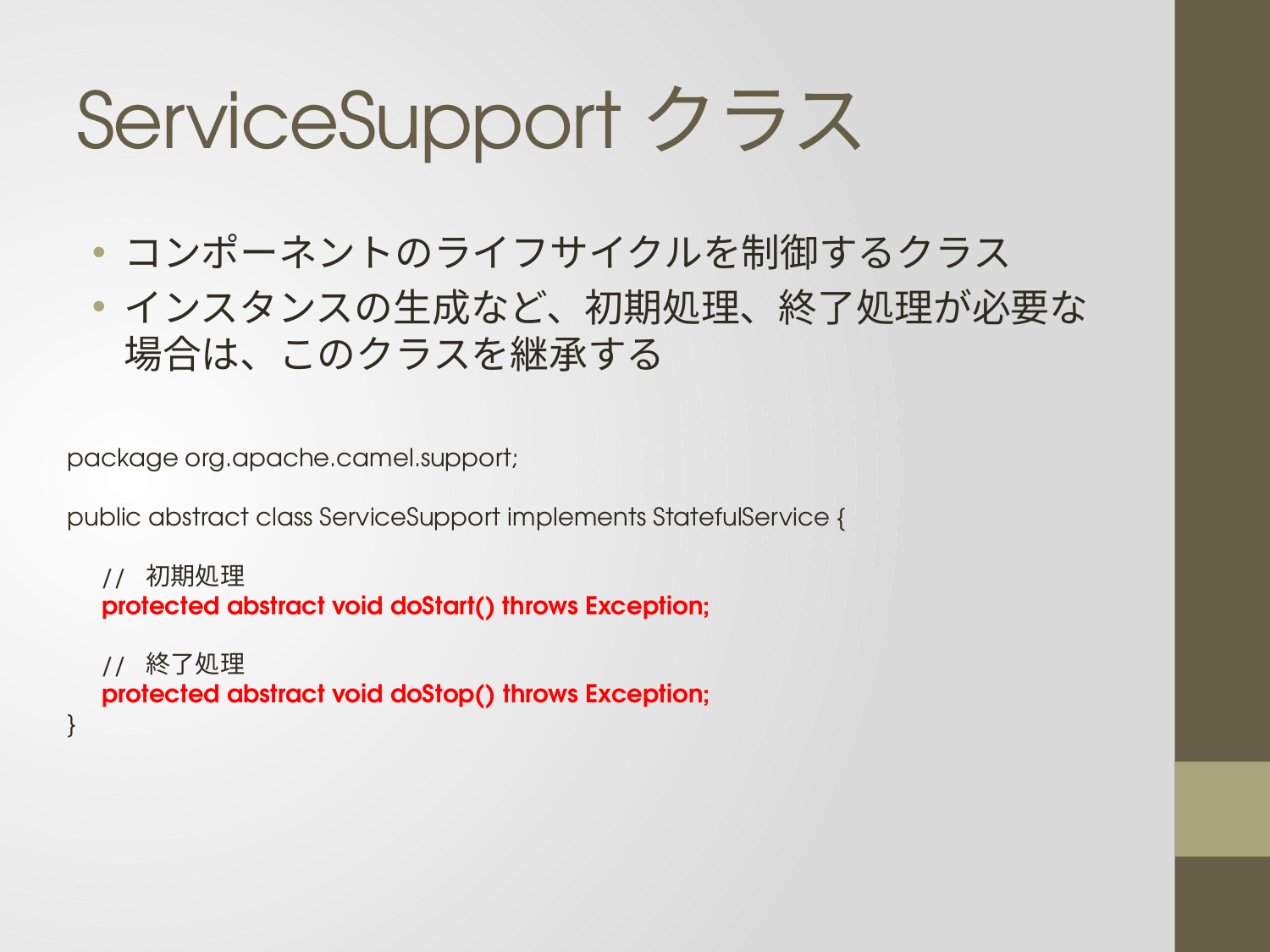

# ServiceSupportクラス
コンポーネントのライフサイクルを制御するクラス
インスタンスの生成など、初期処理、終了処理が必要な場合は、このクラスを継承する
package org.apache.camel.support;

public abstract class ServiceSupport implements StatefulService {

     //  初期処理
     protected abstract void doStart() throws Exception;

     //  終了処理
     protected abstract void doStop() throws Exception;
}